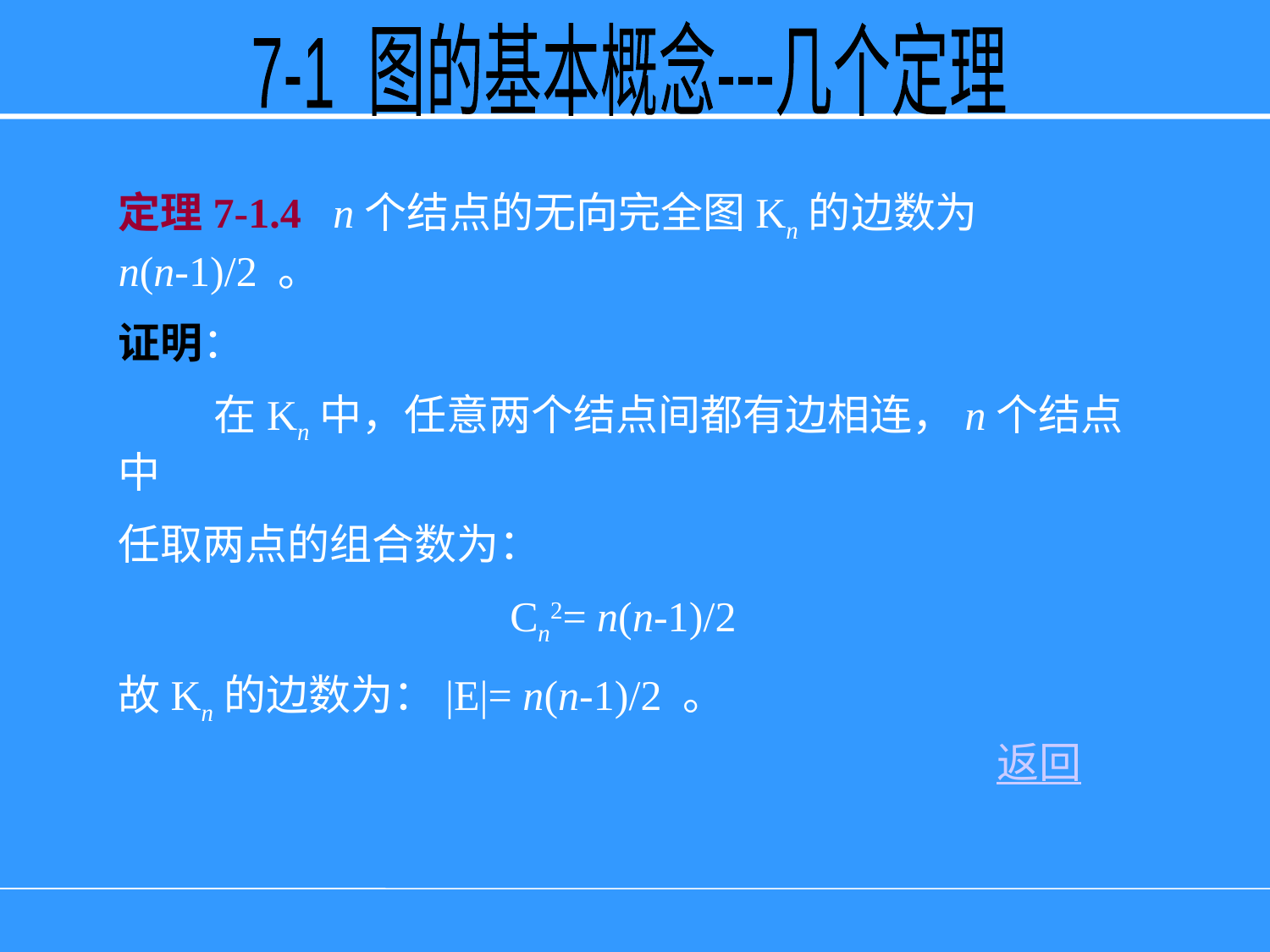

7-1  图的基本概念---几个定理

定理7-1.4   n个结点的无向完全图Kn的边数为 n(n-1)/2 。
证明：
         在Kn中，任意两个结点间都有边相连，n个结点中
任取两点的组合数为：
                                     Cn2= n(n-1)/2
故Kn的边数为：|E|= n(n-1)/2 。

返回